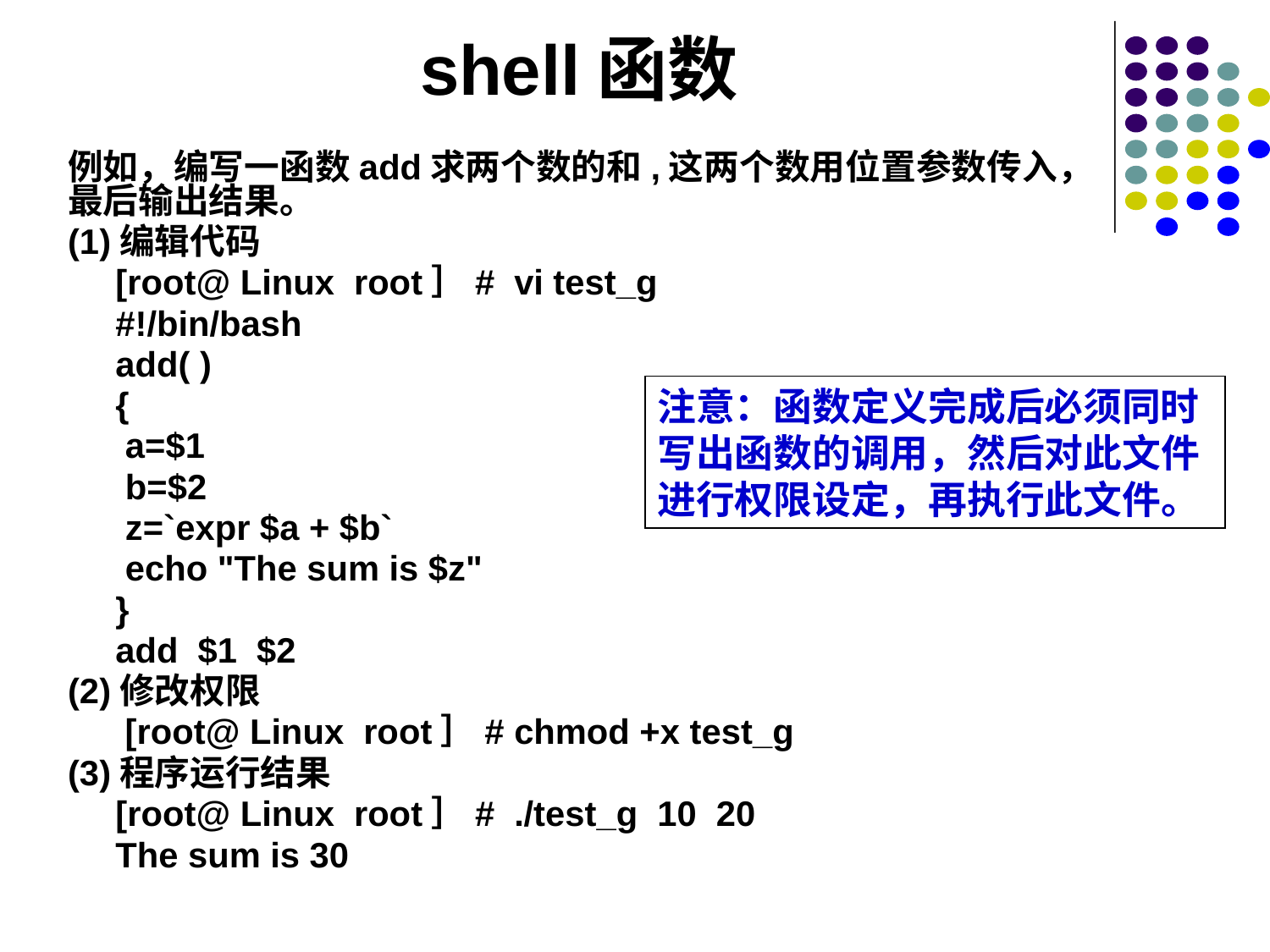

# shell函数
例如，编写一函数add求两个数的和,这两个数用位置参数传入，最后输出结果。
(1)编辑代码
[root@ Linux  root］#  vi test_g
#!/bin/bash
add( )
{
 a=$1
 b=$2
 z=`expr $a + $b`
 echo "The sum is $z"
}
add  $1  $2
(2)修改权限
	 [root@ Linux  root］# chmod +x test_g
(3)程序运行结果
[root@ Linux  root］#  ./test_g  10  20
The sum is 30

注意：函数定义完成后必须同时写出函数的调用，然后对此文件进行权限设定，再执行此文件。